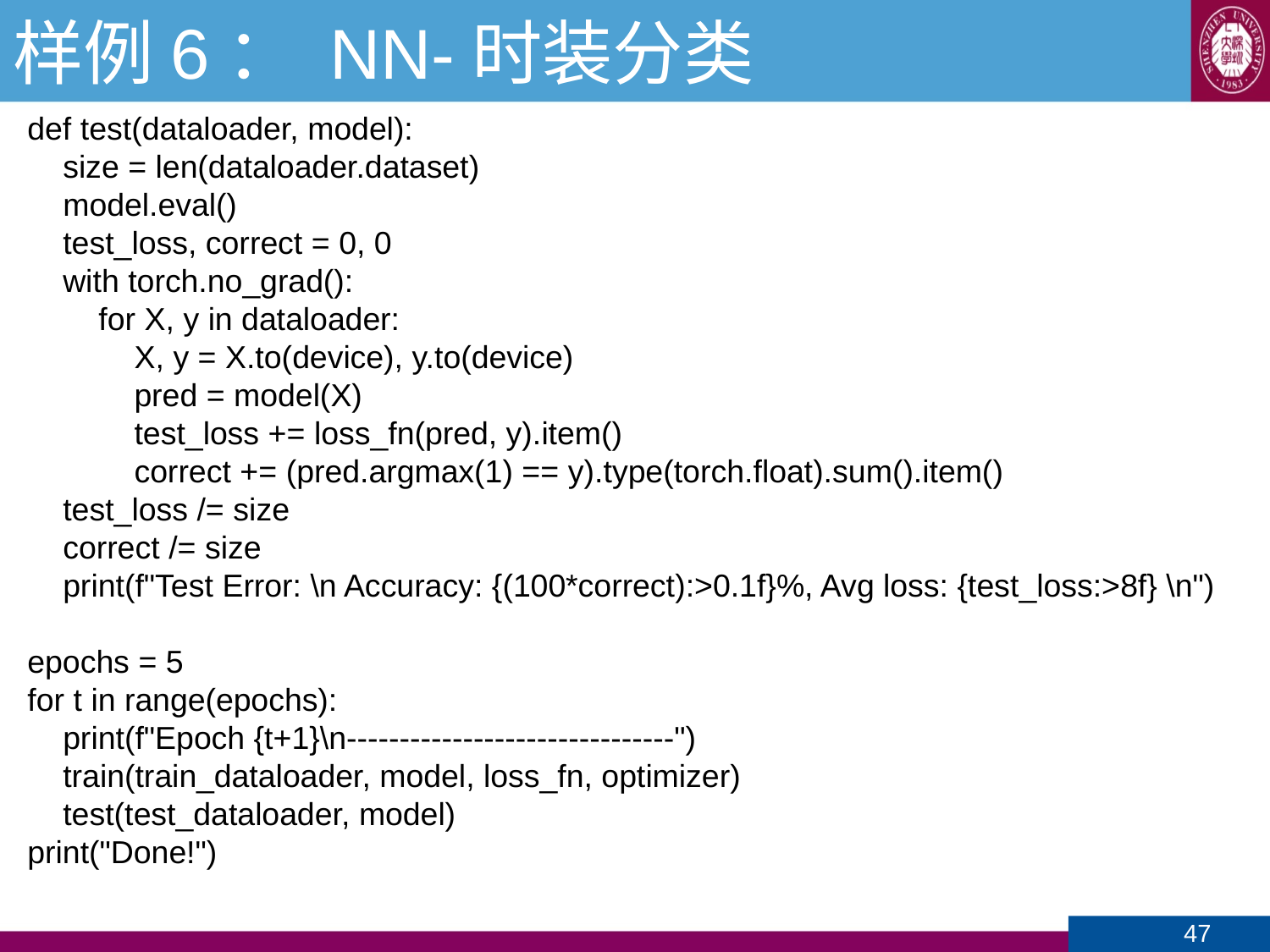

# 样例6： NN-时装分类
def test(dataloader, model):
    size = len(dataloader.dataset)
    model.eval()
    test_loss, correct = 0, 0
    with torch.no_grad():
        for X, y in dataloader:
            X, y = X.to(device), y.to(device)
            pred = model(X)
            test_loss += loss_fn(pred, y).item()
            correct += (pred.argmax(1) == y).type(torch.float).sum().item()
    test_loss /= size
    correct /= size
    print(f"Test Error: \n Accuracy: {(100*correct):>0.1f}%, Avg loss: {test_loss:>8f} \n")

epochs = 5
for t in range(epochs):
    print(f"Epoch {t+1}\n-------------------------------")
    train(train_dataloader, model, loss_fn, optimizer)
    test(test_dataloader, model)
print("Done!")
47